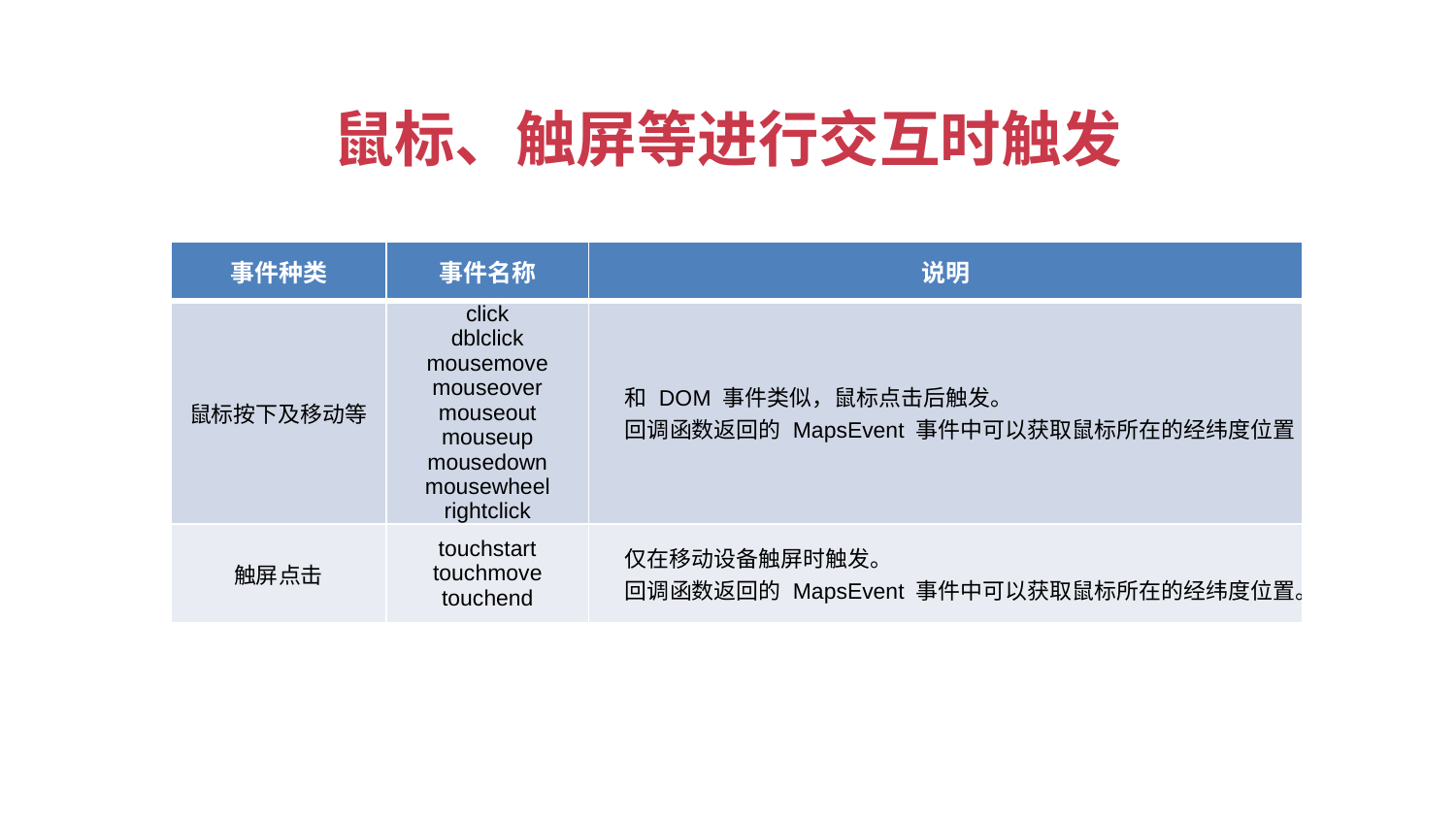

鼠标、触屏等进行交互时触发
| 事件种类 | 事件名称 | 说明 |
| --- | --- | --- |
| 鼠标按下及移动等 | click dblclick mousemove mouseover mouseout mouseup mousedown mousewheel rightclick | 和 DOM 事件类似，鼠标点击后触发。 回调函数返回的 MapsEvent 事件中可以获取鼠标所在的经纬度位置 |
| 触屏点击 | touchstart touchmove touchend | 仅在移动设备触屏时触发。 回调函数返回的 MapsEvent 事件中可以获取鼠标所在的经纬度位置。 |